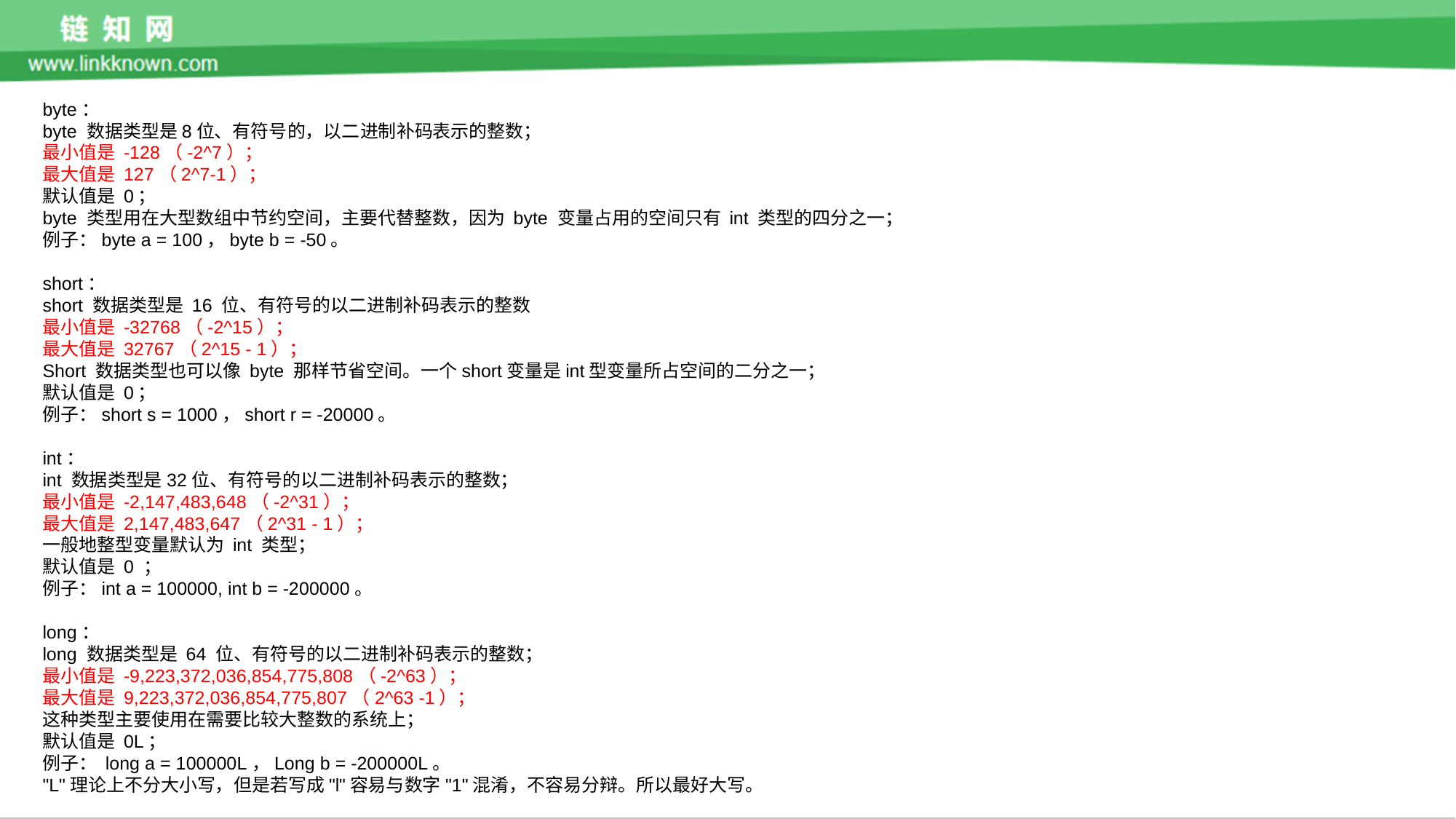

byte：
byte 数据类型是8位、有符号的，以二进制补码表示的整数；
最小值是 -128（-2^7）；
最大值是 127（2^7-1）；
默认值是 0；
byte 类型用在大型数组中节约空间，主要代替整数，因为 byte 变量占用的空间只有 int 类型的四分之一；
例子：byte a = 100，byte b = -50。

short：
short 数据类型是 16 位、有符号的以二进制补码表示的整数
最小值是 -32768（-2^15）；
最大值是 32767（2^15 - 1）；
Short 数据类型也可以像 byte 那样节省空间。一个short变量是int型变量所占空间的二分之一；
默认值是 0；
例子：short s = 1000，short r = -20000。

int：
int 数据类型是32位、有符号的以二进制补码表示的整数；
最小值是 -2,147,483,648（-2^31）；
最大值是 2,147,483,647（2^31 - 1）；
一般地整型变量默认为 int 类型；
默认值是 0 ；
例子：int a = 100000, int b = -200000。

long：
long 数据类型是 64 位、有符号的以二进制补码表示的整数；
最小值是 -9,223,372,036,854,775,808（-2^63）；
最大值是 9,223,372,036,854,775,807（2^63 -1）；
这种类型主要使用在需要比较大整数的系统上；
默认值是 0L；
例子： long a = 100000L，Long b = -200000L。
"L"理论上不分大小写，但是若写成"l"容易与数字"1"混淆，不容易分辩。所以最好大写。